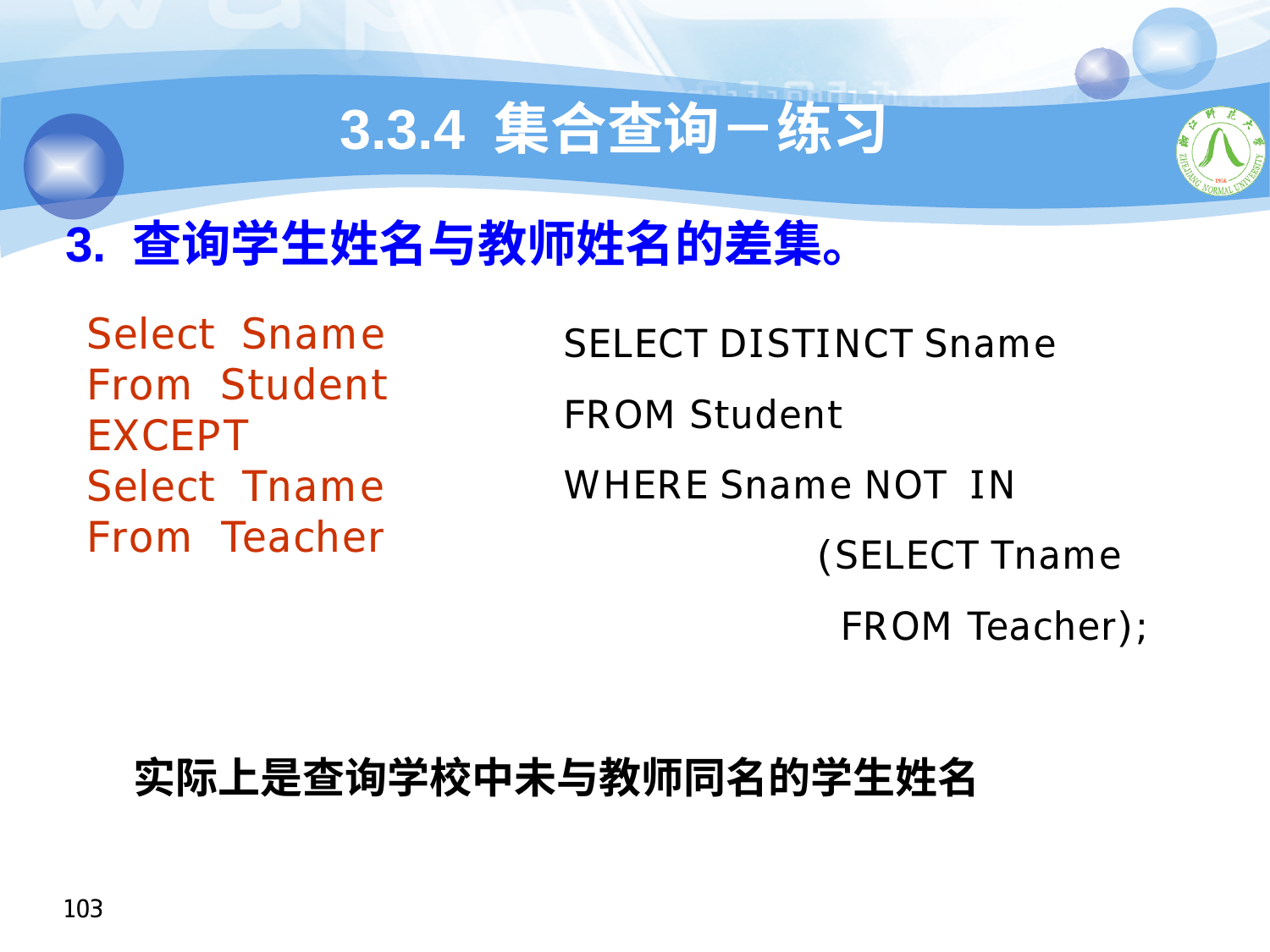

# 3.3.4 集合查询－练习
3. 查询学生姓名与教师姓名的差集。
Select  Sname
From  Student
EXCEPT
Select  Tname
From  Teacher

SELECT DISTINCT Sname
FROM Student
WHERE Sname NOT  IN
              	(SELECT Tname
             	  FROM Teacher);
实际上是查询学校中未与教师同名的学生姓名
103